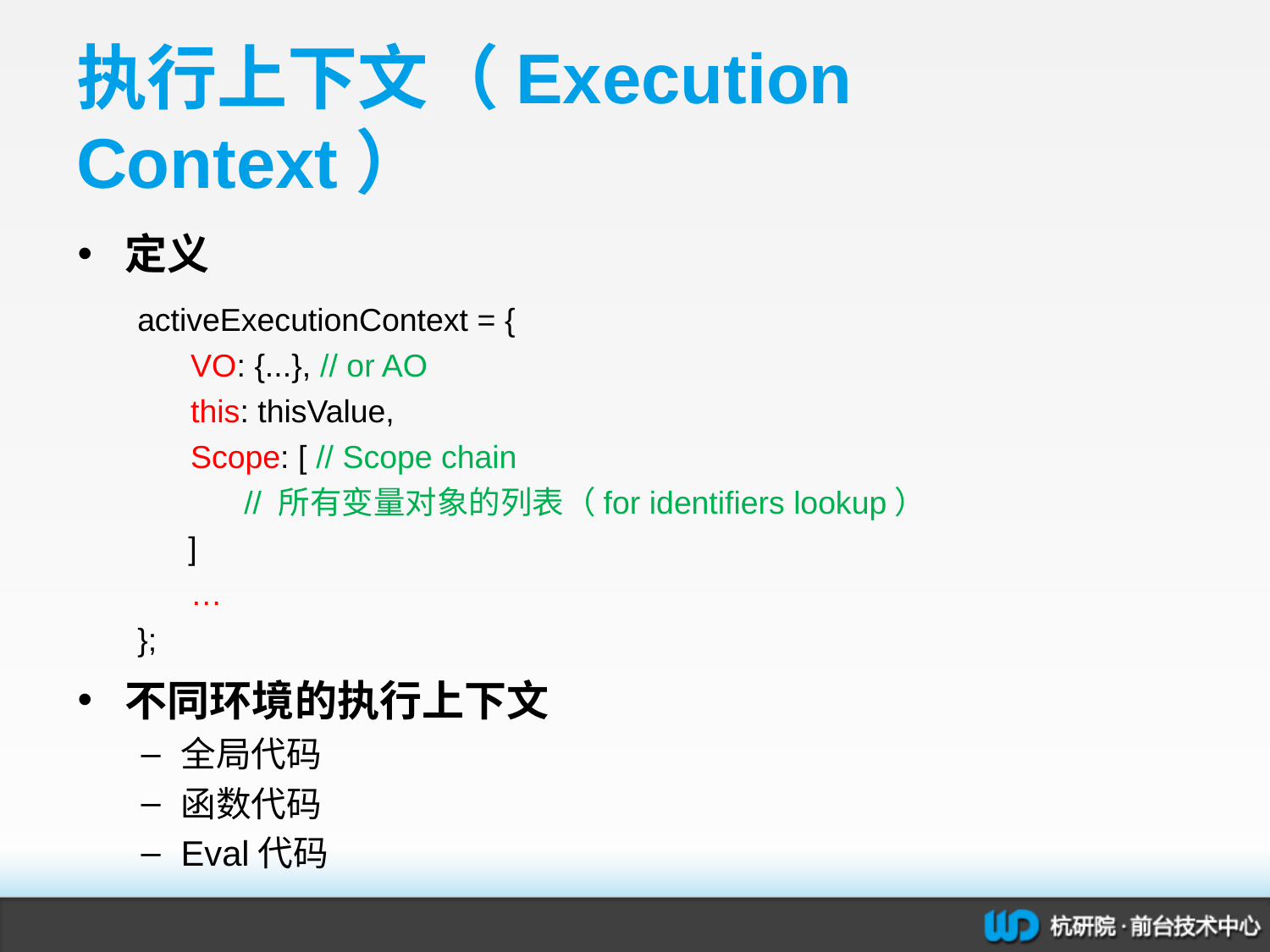

# 执行上下文（Execution Context）
定义

不同环境的执行上下文
全局代码
函数代码
Eval代码
activeExecutionContext = {
      VO: {...}, // or AO
      this: thisValue,
      Scope: [ // Scope chain
            // 所有变量对象的列表（for identifiers lookup）
      ]
      …
};